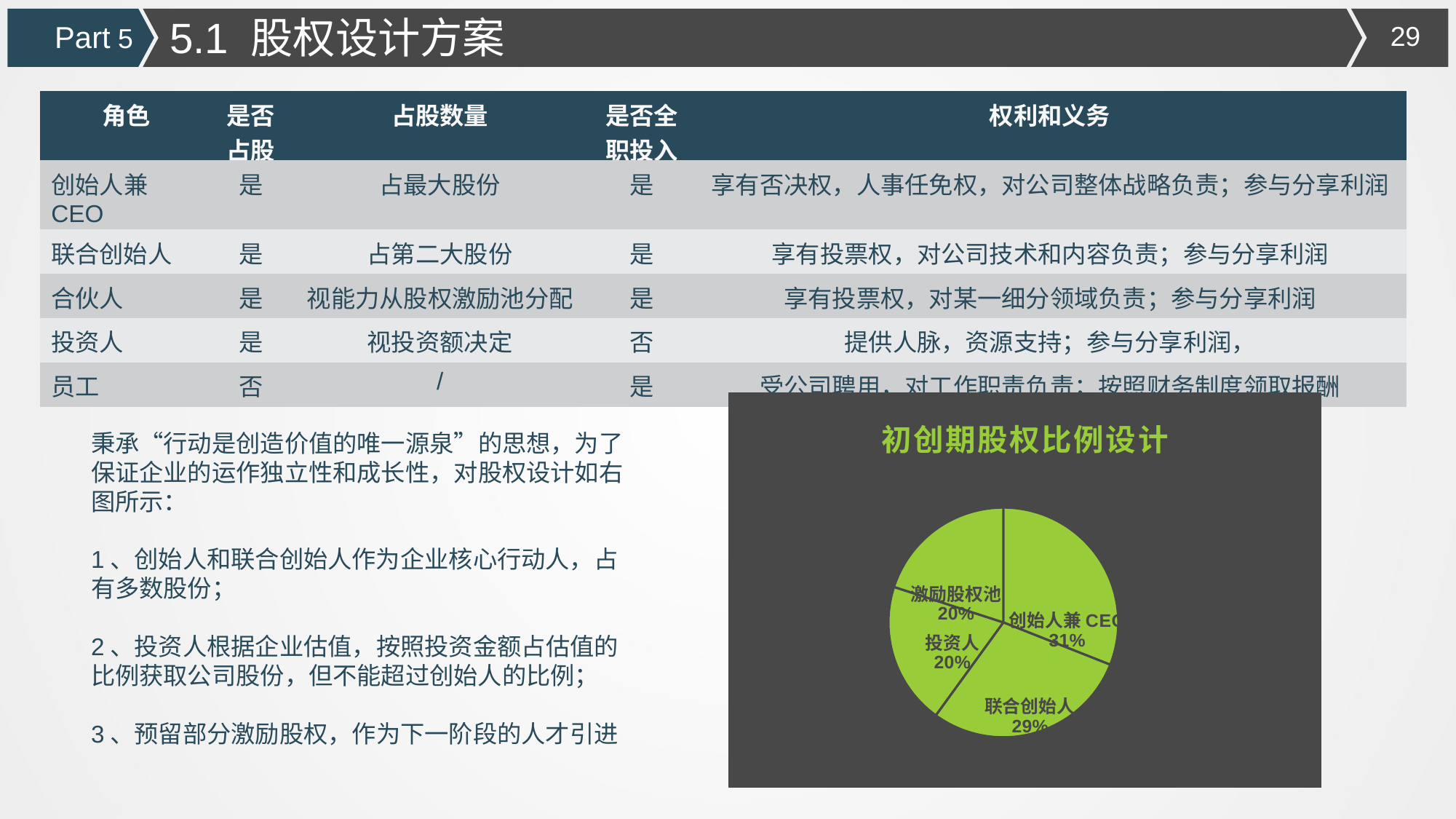

5.1 股权设计方案
Part 5
| 角色 | 是否占股 | 占股数量 | 是否全职投入 | 权利和义务 |
| --- | --- | --- | --- | --- |
| 创始人兼CEO | 是 | 占最大股份 | 是 | 享有否决权，人事任免权，对公司整体战略负责；参与分享利润 |
| 联合创始人 | 是 | 占第二大股份 | 是 | 享有投票权，对公司技术和内容负责；参与分享利润 |
| 合伙人 | 是 | 视能力从股权激励池分配 | 是 | 享有投票权，对某一细分领域负责；参与分享利润 |
| 投资人 | 是 | 视投资额决定 | 否 | 提供人脉，资源支持；参与分享利润， |
| 员工 | 否 | / | 是 | 受公司聘用，对工作职责负责；按照财务制度领取报酬 |

### Chart: 初创期股权比例设计

| Category | 初创期股权比例设计 |
|---|---|
| 创始人兼CEO | 0.31 |
| 联合创始人 | 0.29 |
| 投资人 | 0.2 |
| 激励股权池 | 0.2 |
秉承“行动是创造价值的唯一源泉”的思想，为了保证企业的运作独立性和成长性，对股权设计如右图所示：

1、创始人和联合创始人作为企业核心行动人，占有多数股份；

2、投资人根据企业估值，按照投资金额占估值的比例获取公司股份，但不能超过创始人的比例；

3、预留部分激励股权，作为下一阶段的人才引进